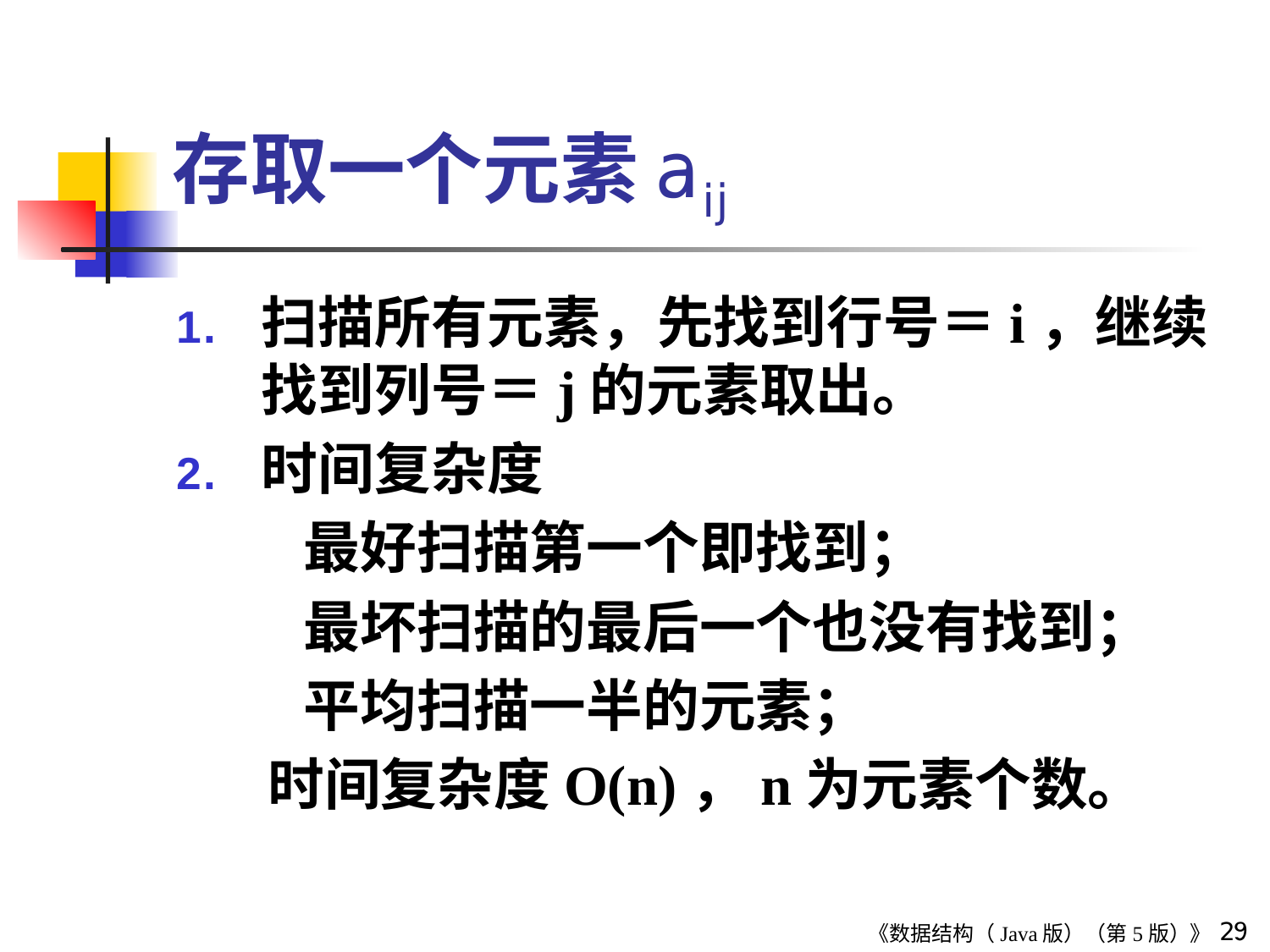

# 存取一个元素aij
扫描所有元素，先找到行号＝i，继续找到列号＝j的元素取出。
时间复杂度
	最好扫描第一个即找到；
	最坏扫描的最后一个也没有找到；
	平均扫描一半的元素；
      时间复杂度O(n)，n为元素个数。
29
《数据结构（Java版）（第5版）》